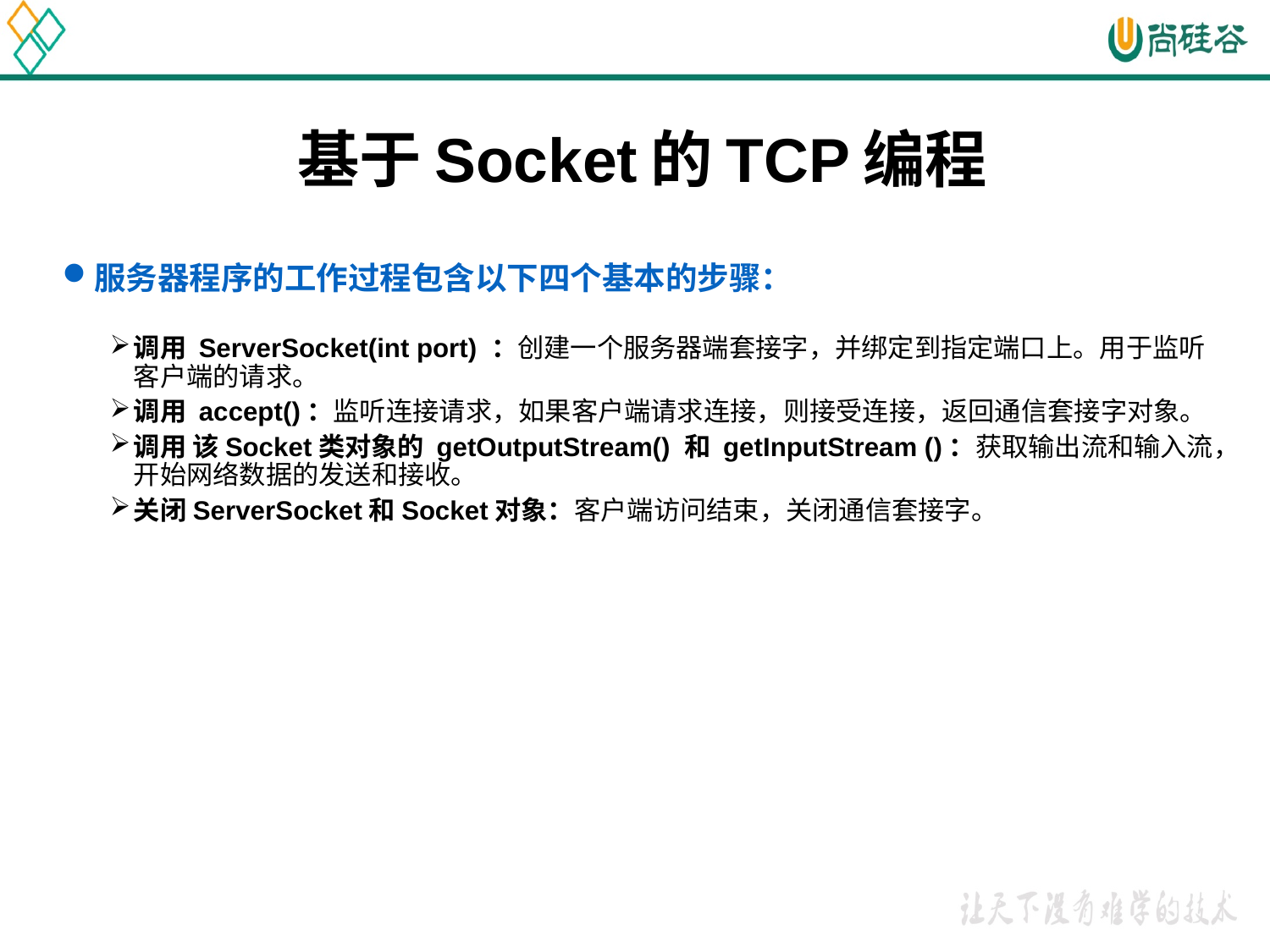

# 基于Socket的TCP编程
服务器程序的工作过程包含以下四个基本的步骤：
调用 ServerSocket(int port) ：创建一个服务器端套接字，并绑定到指定端口上。用于监听客户端的请求。
调用 accept()：监听连接请求，如果客户端请求连接，则接受连接，返回通信套接字对象。
调用 该Socket类对象的 getOutputStream() 和 getInputStream ()：获取输出流和输入流，开始网络数据的发送和接收。
关闭ServerSocket和Socket对象：客户端访问结束，关闭通信套接字。